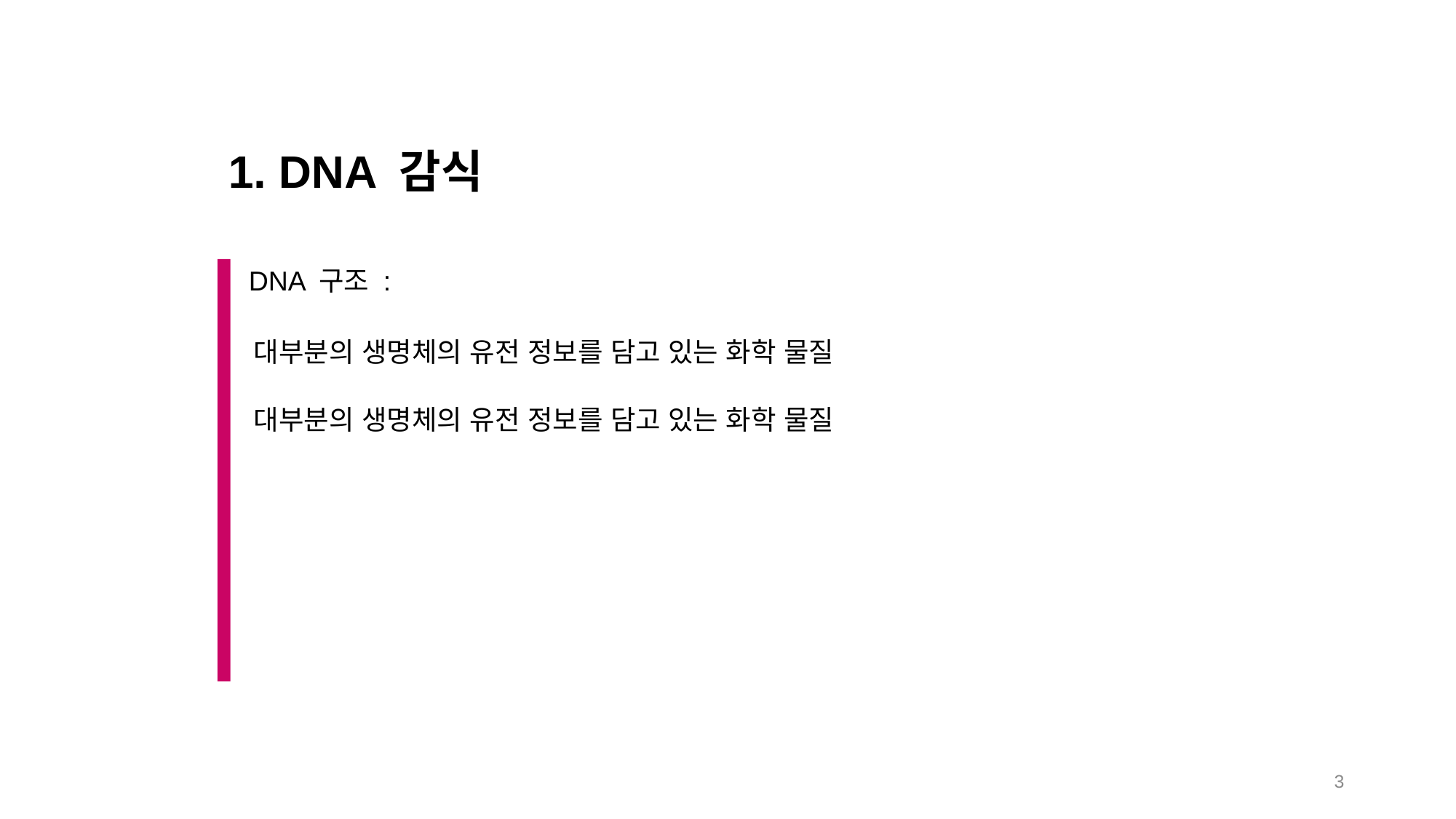

1. DNA 감식
 DNA 구조 :
 대부분의 생명체의 유전 정보를 담고 있는 화학 물질

 대부분의 생명체의 유전 정보를 담고 있는 화학 물질
3